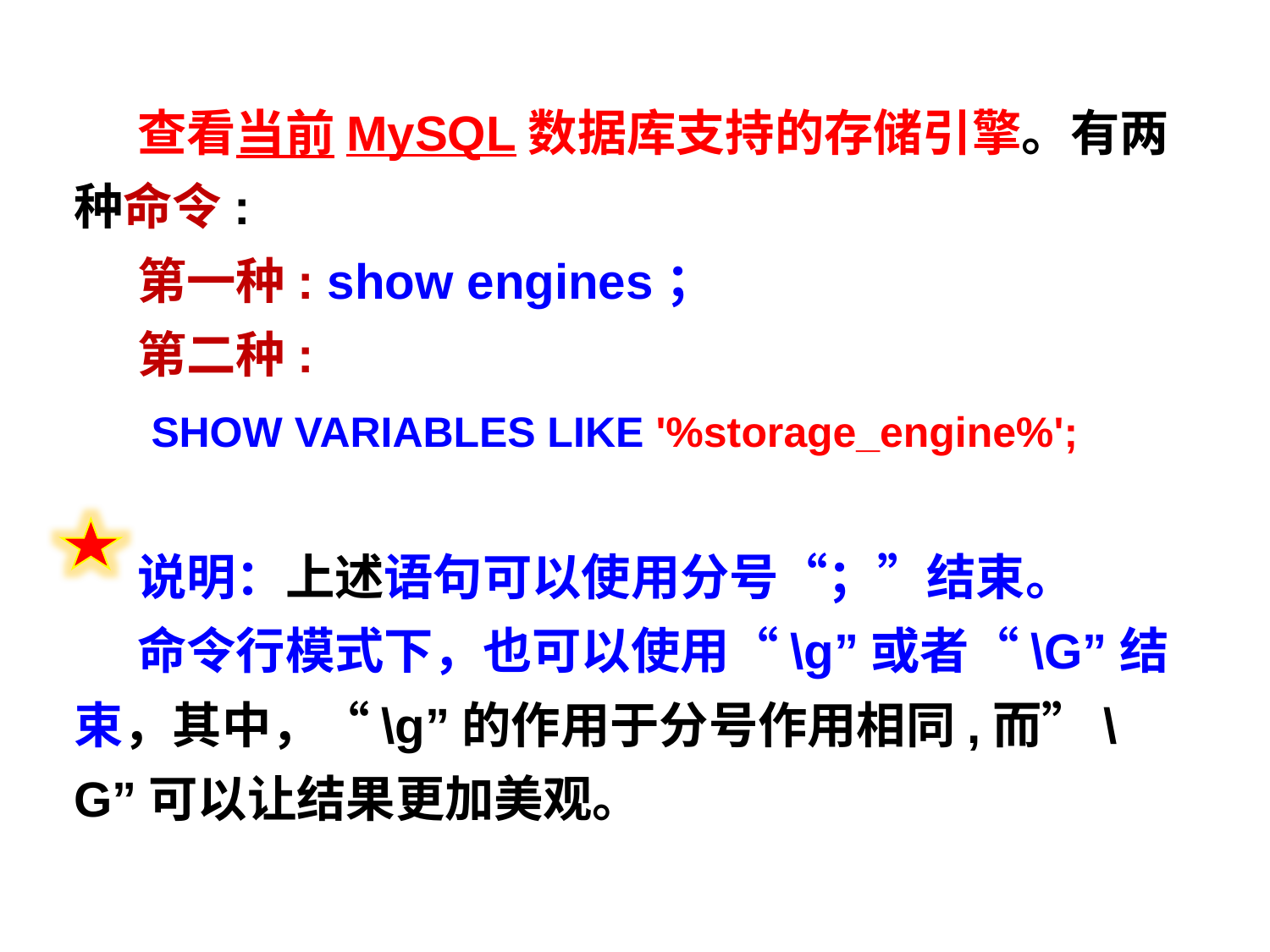

查看当前MySQL数据库支持的存储引擎。有两种命令:
第一种: show engines；
第二种:
 SHOW VARIABLES LIKE '%storage_engine%';

说明：上述语句可以使用分号“；”结束。
命令行模式下，也可以使用“\g”或者“\G”结束，其中，“\g”的作用于分号作用相同,而”\G”可以让结果更加美观。